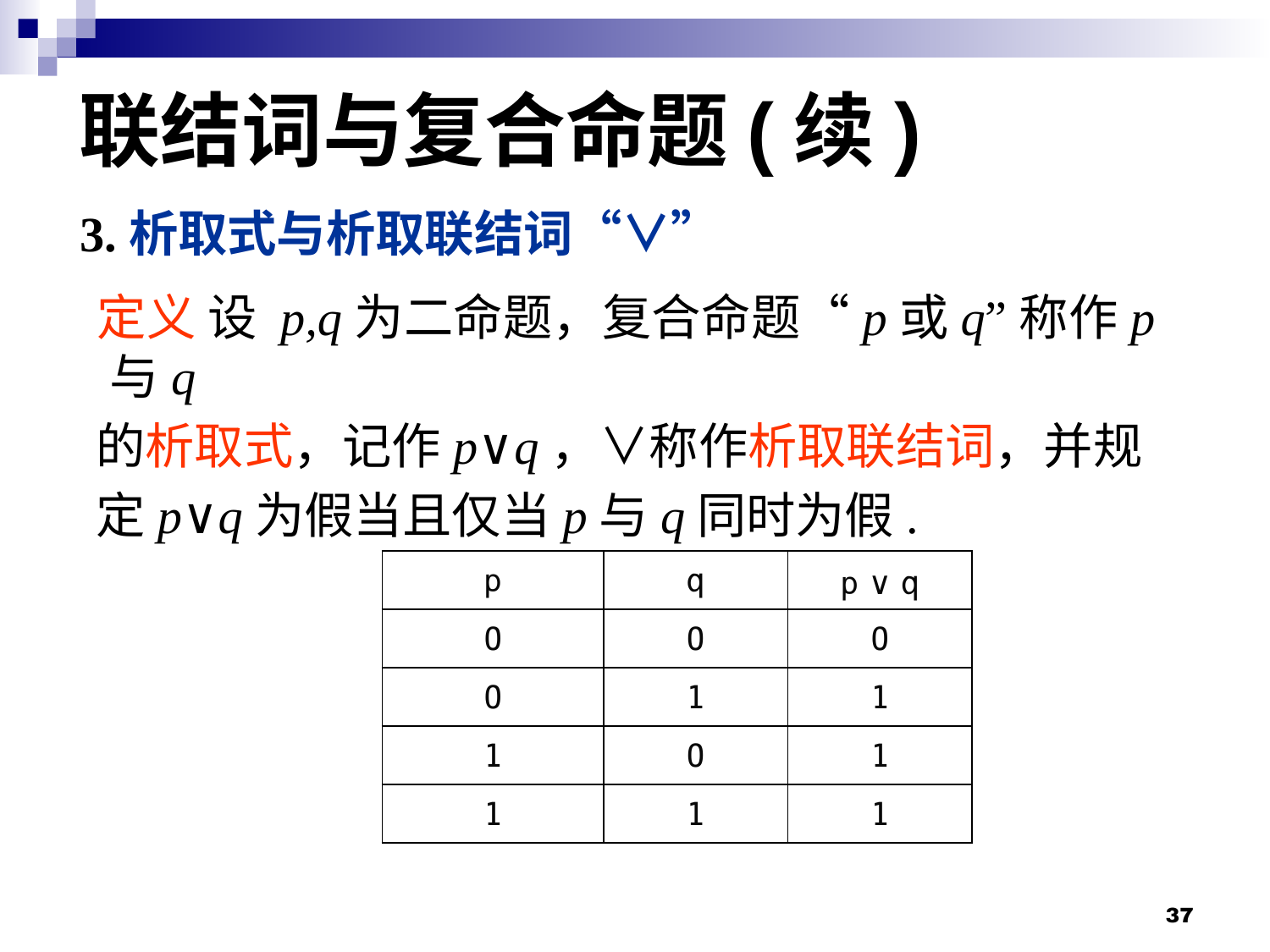

联结词与复合命题(续)
3.析取式与析取联结词“∨”
  定义 设 p,q为二命题，复合命题“p或q”称作p与q
  的析取式，记作p∨q，∨称作析取联结词，并规
  定p∨q为假当且仅当p与q同时为假.
| p | q | p ∨ q |
| --- | --- | --- |
| 0 | 0 | 0 |
| 0 | 1 | 1 |
| 1 | 0 | 1 |
| 1 | 1 | 1 |
37